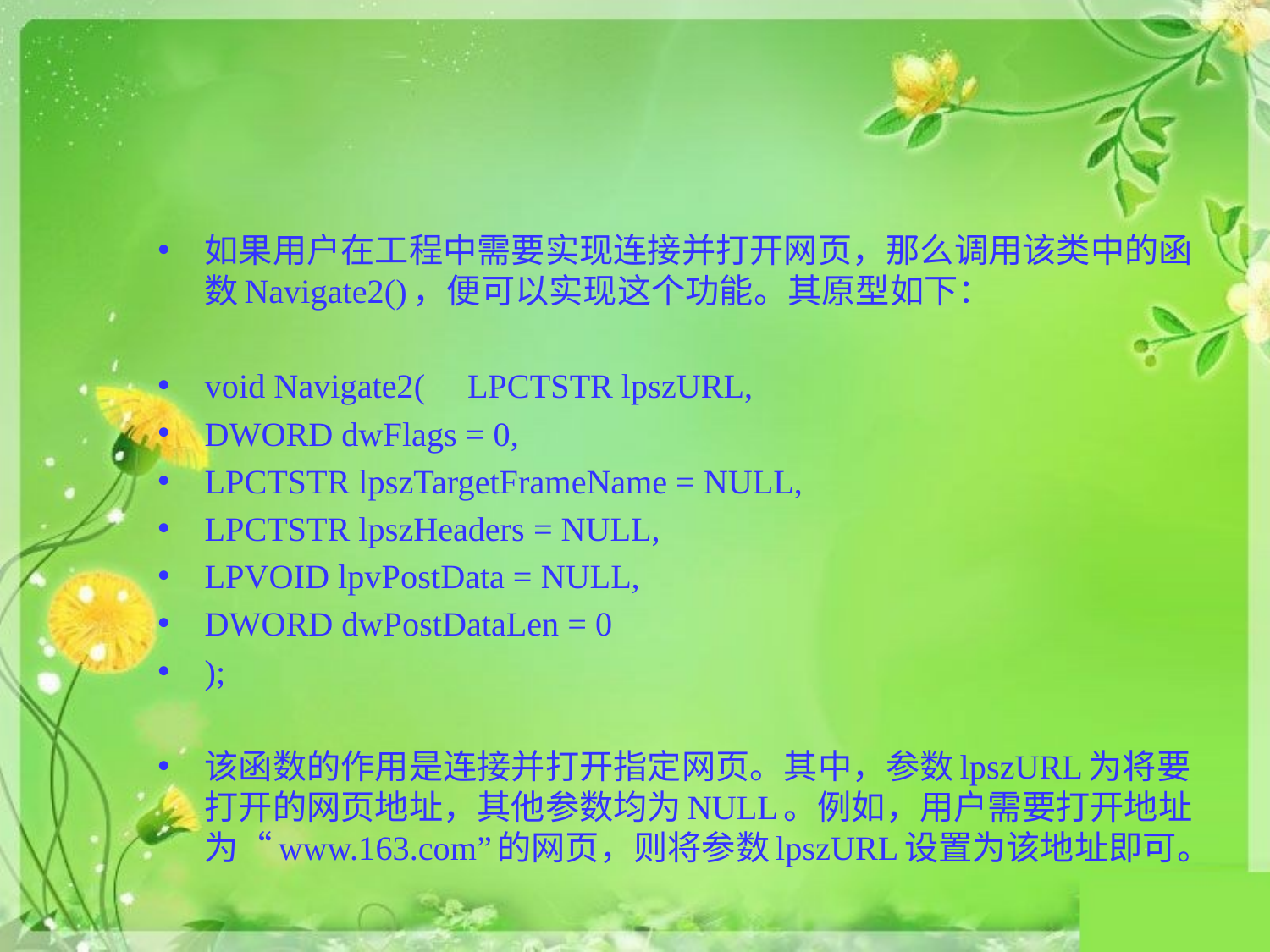

#
如果用户在工程中需要实现连接并打开网页，那么调用该类中的函数Navigate2()，便可以实现这个功能。其原型如下：

void Navigate2(	LPCTSTR lpszURL,
DWORD dwFlags = 0,
LPCTSTR lpszTargetFrameName = NULL,
LPCTSTR lpszHeaders = NULL,
LPVOID lpvPostData = NULL,
DWORD dwPostDataLen = 0
);

该函数的作用是连接并打开指定网页。其中，参数lpszURL为将要打开的网页地址，其他参数均为NULL。例如，用户需要打开地址为“www.163.com”的网页，则将参数lpszURL设置为该地址即可。